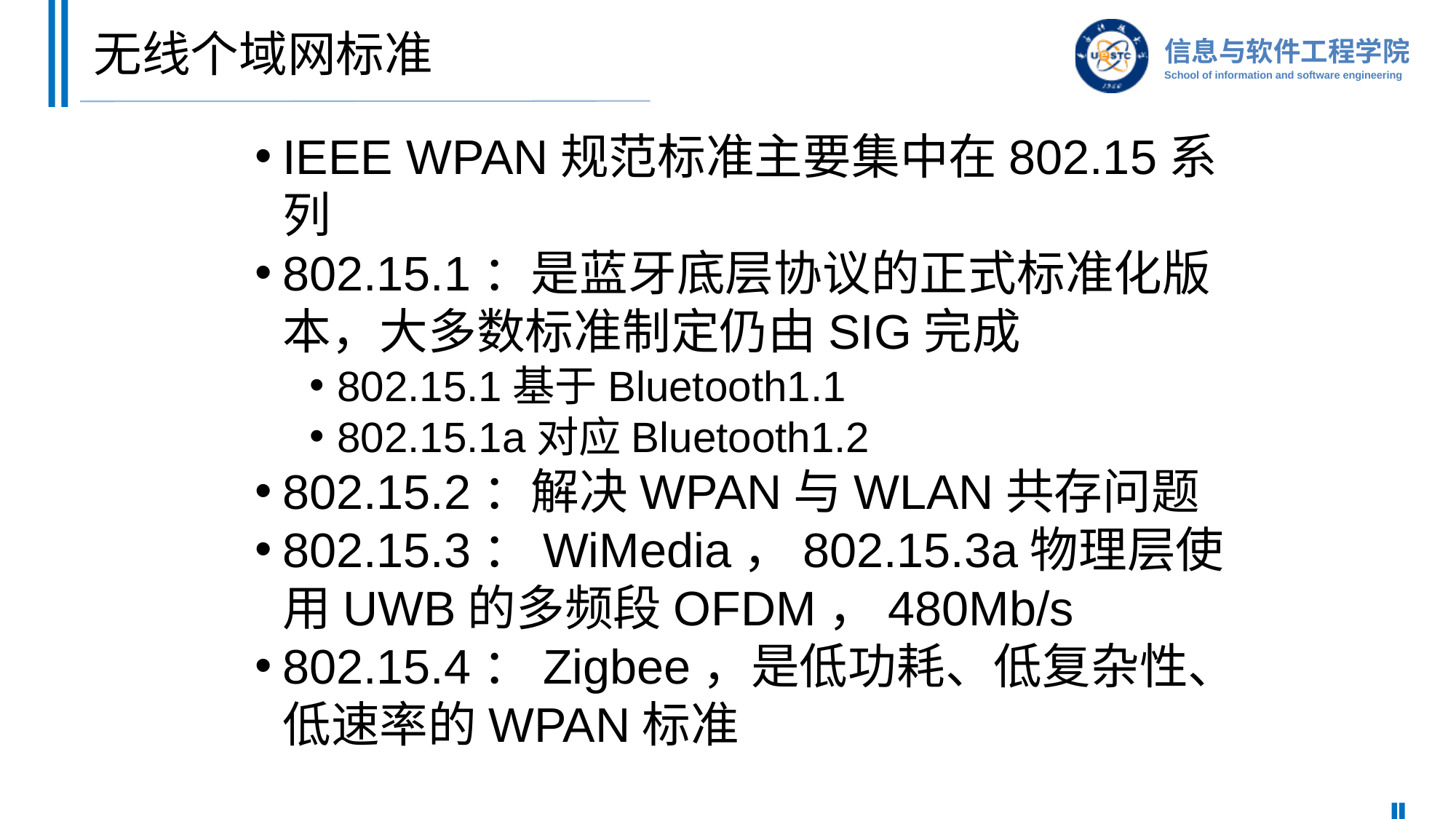

# 无线个域网标准
IEEE WPAN规范标准主要集中在802.15系列
802.15.1：是蓝牙底层协议的正式标准化版本，大多数标准制定仍由SIG完成
802.15.1基于Bluetooth1.1
802.15.1a对应Bluetooth1.2
802.15.2：解决WPAN与WLAN共存问题
802.15.3：WiMedia，802.15.3a物理层使用UWB的多频段OFDM，480Mb/s
802.15.4：Zigbee，是低功耗、低复杂性、低速率的WPAN标准